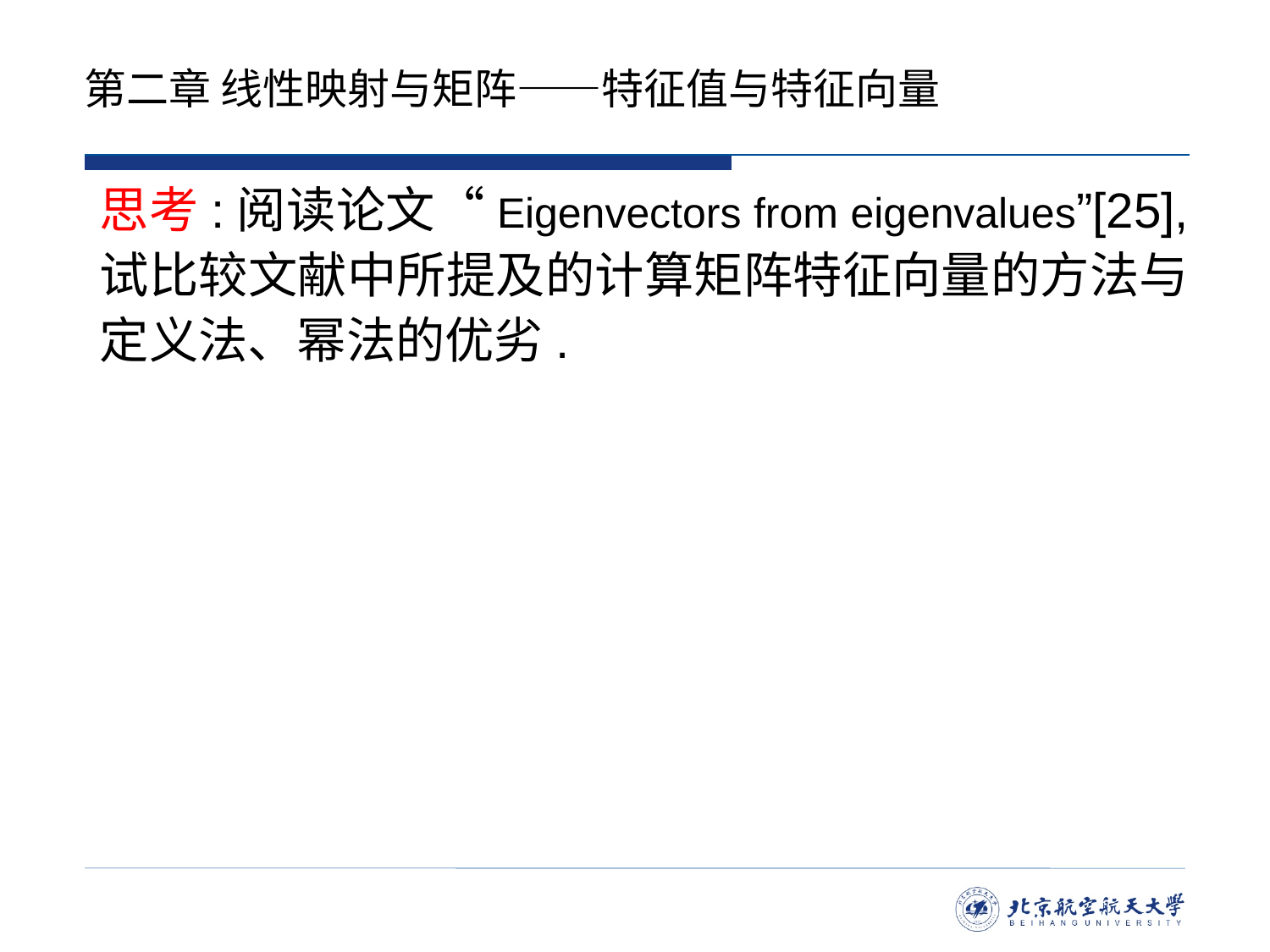

# 第二章 线性映射与矩阵——特征值与特征向量
思考:阅读论文“Eigenvectors from eigenvalues”[25], 试比较文献中所提及的计算矩阵特征向量的方法与定义法、幂法的优劣.